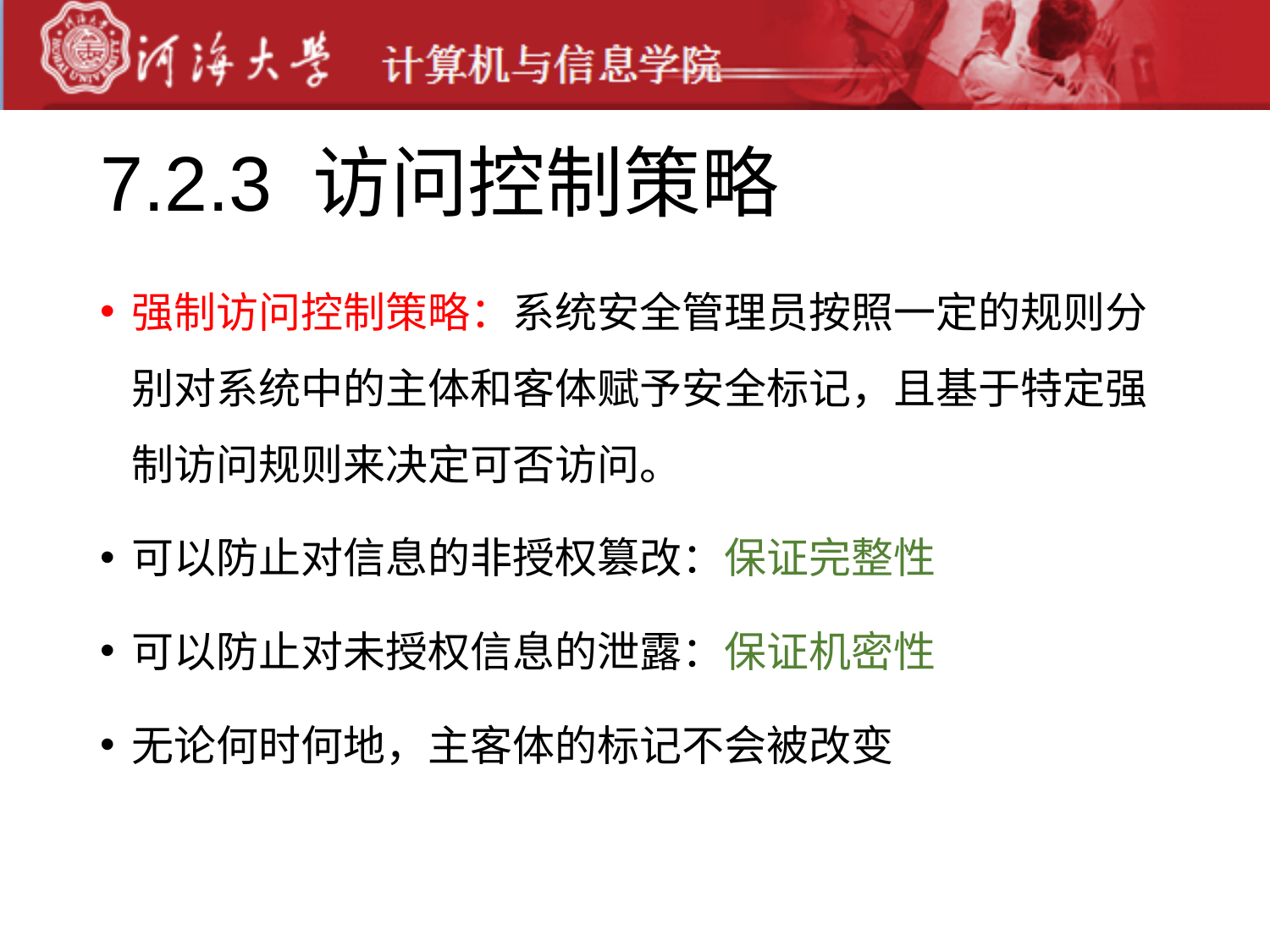

# 7.2.3 访问控制策略
强制访问控制策略：系统安全管理员按照一定的规则分别对系统中的主体和客体赋予安全标记，且基于特定强制访问规则来决定可否访问。
可以防止对信息的非授权篡改：保证完整性
可以防止对未授权信息的泄露：保证机密性
无论何时何地，主客体的标记不会被改变